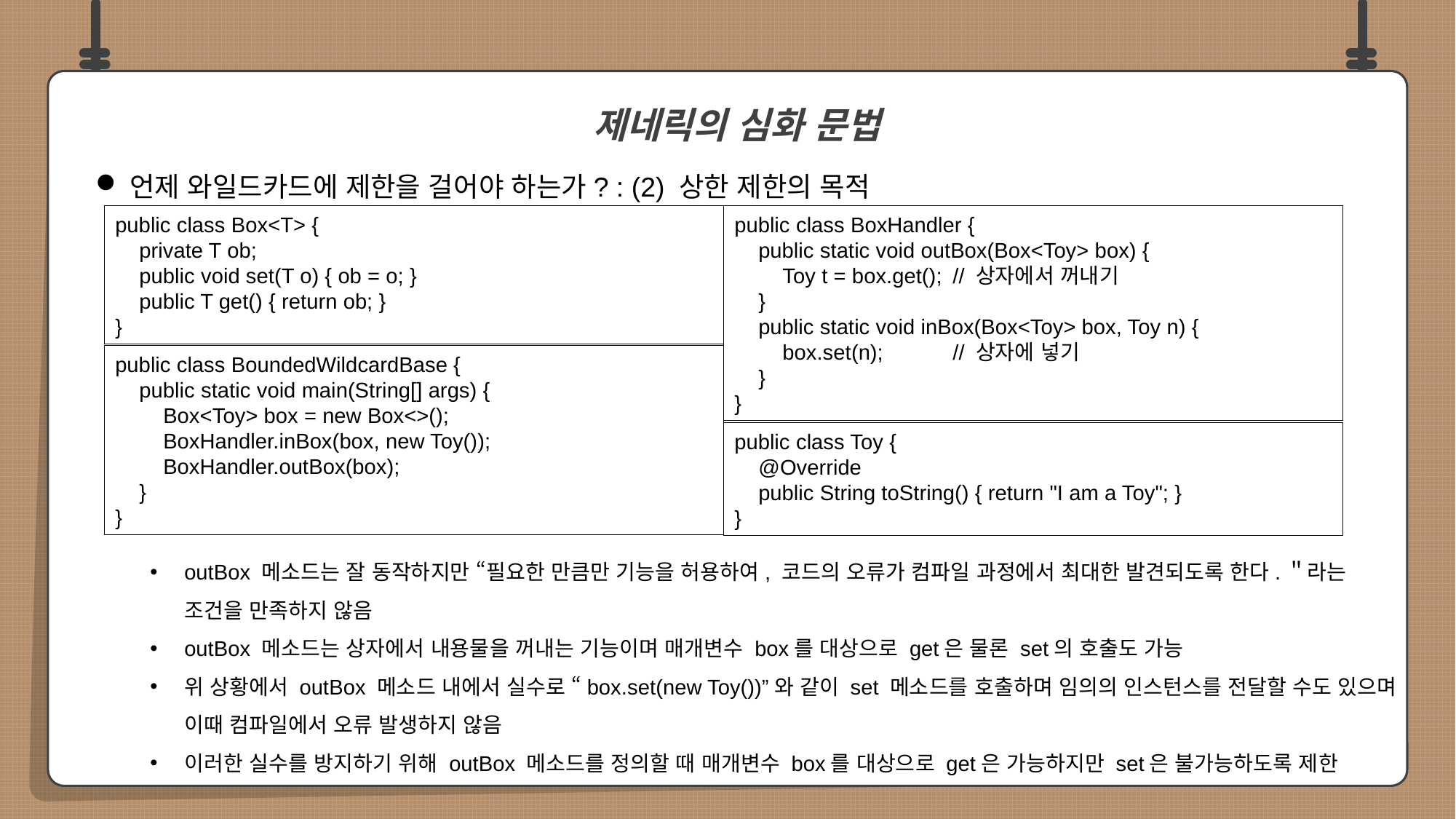

언제 와일드카드에 제한을 걸어야 하는가? : (2) 상한 제한의 목적

outBox 메소드는 잘 동작하지만 “필요한 만큼만 기능을 허용하여, 코드의 오류가 컴파일 과정에서 최대한 발견되도록 한다.＂라는 조건을 만족하지 않음
outBox 메소드는 상자에서 내용물을 꺼내는 기능이며 매개변수 box를 대상으로 get은 물론 set의 호출도 가능
위 상황에서 outBox 메소드 내에서 실수로 “box.set(new Toy())”와 같이 set 메소드를 호출하며 임의의 인스턴스를 전달할 수도 있으며 이때 컴파일에서 오류 발생하지 않음
이러한 실수를 방지하기 위해 outBox 메소드를 정의할 때 매개변수 box를 대상으로 get은 가능하지만 set은 불가능하도록 제한

 제네릭의 심화 문법

public class Box<T> {
    private T ob;
    public void set(T o) { ob = o; }
    public T get() { return ob; }
}
public class BoxHandler {
    public static void outBox(Box<Toy> box) {
        Toy t = box.get();	// 상자에서 꺼내기
    }
    public static void inBox(Box<Toy> box, Toy n) {
        box.set(n);	// 상자에 넣기
    }
}
public class BoundedWildcardBase {
    public static void main(String[] args) {
        Box<Toy> box = new Box<>();
        BoxHandler.inBox(box, new Toy());
        BoxHandler.outBox(box);
    }
}
public class Toy {
    @Override
    public String toString() { return "I am a Toy"; }
}